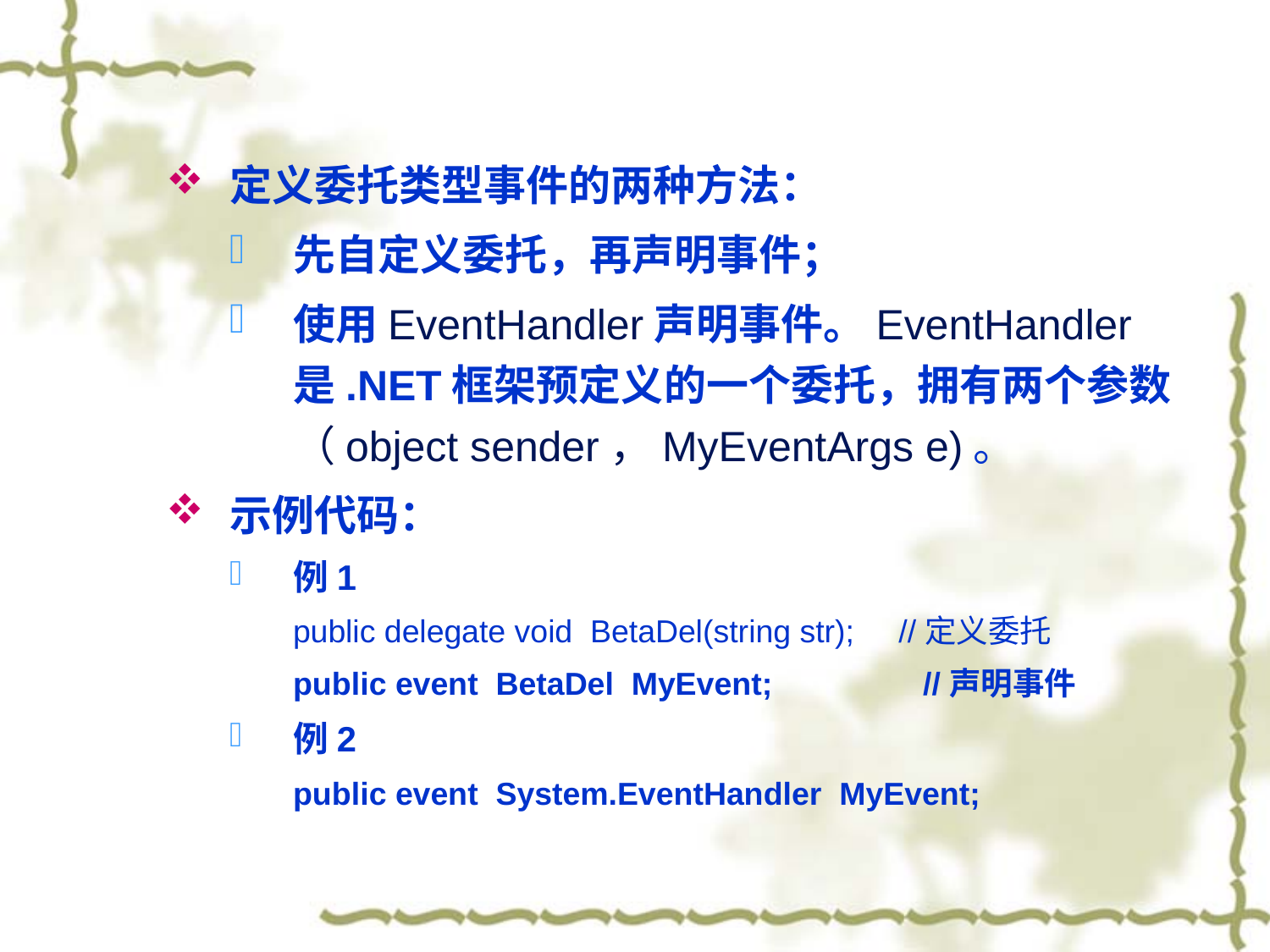

定义委托类型事件的两种方法：
先自定义委托，再声明事件；
使用EventHandler声明事件。EventHandler是.NET框架预定义的一个委托，拥有两个参数（object sender，MyEventArgs e)。
示例代码：
例1
public delegate void  BetaDel(string str);     //定义委托
public event  BetaDel  MyEvent;                 //声明事件
例2
public event  System.EventHandler  MyEvent;